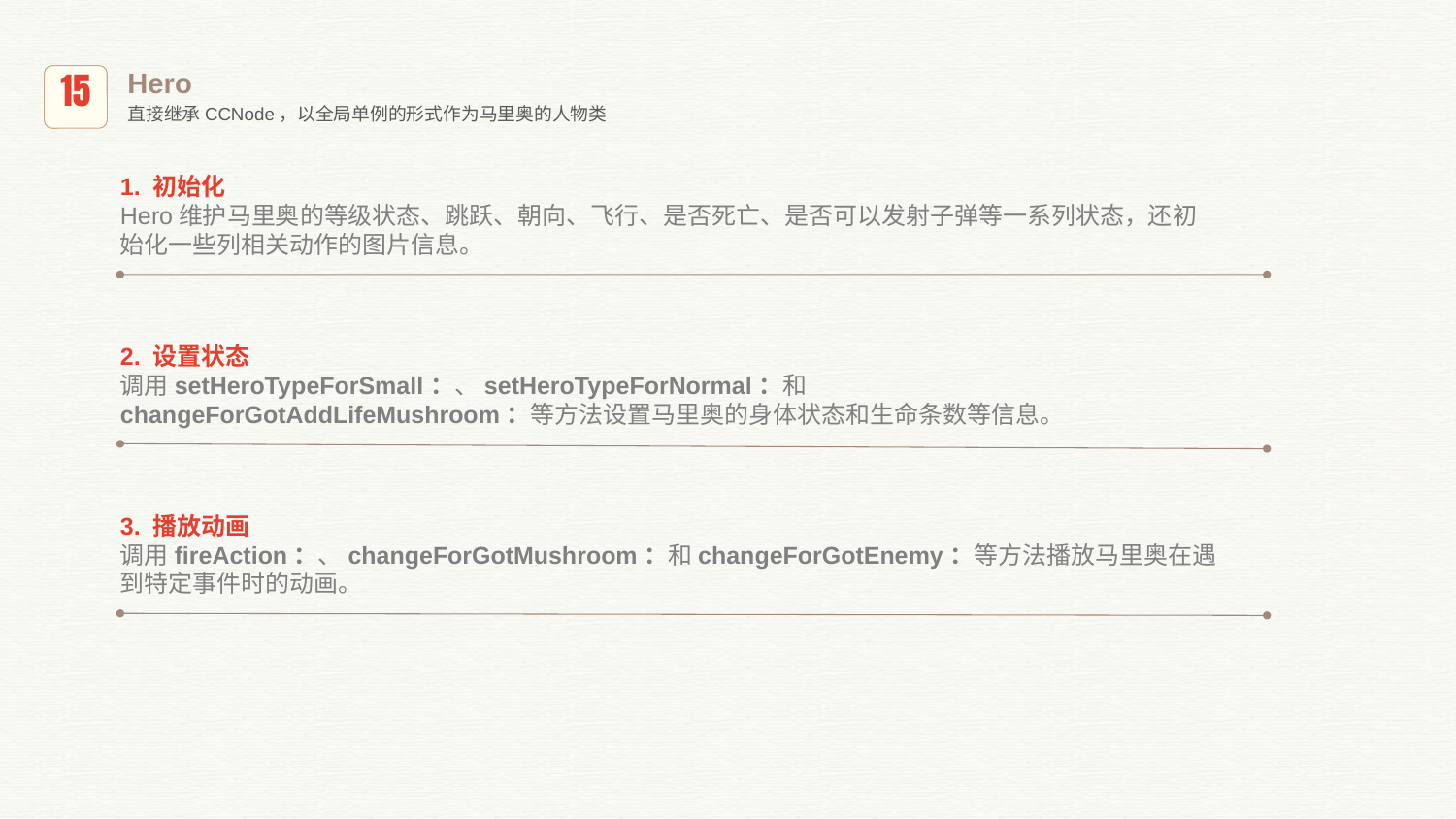

Hero
直接继承CCNode，以全局单例的形式作为马里奥的人物类
1. 初始化
Hero维护马里奥的等级状态、跳跃、朝向、飞行、是否死亡、是否可以发射子弹等一系列状态，还初始化一些列相关动作的图片信息。

2. 设置状态
调用setHeroTypeForSmall：、setHeroTypeForNormal：和changeForGotAddLifeMushroom：等方法设置马里奥的身体状态和生命条数等信息。

3. 播放动画
调用fireAction：、changeForGotMushroom：和changeForGotEnemy：等方法播放马里奥在遇到特定事件时的动画。